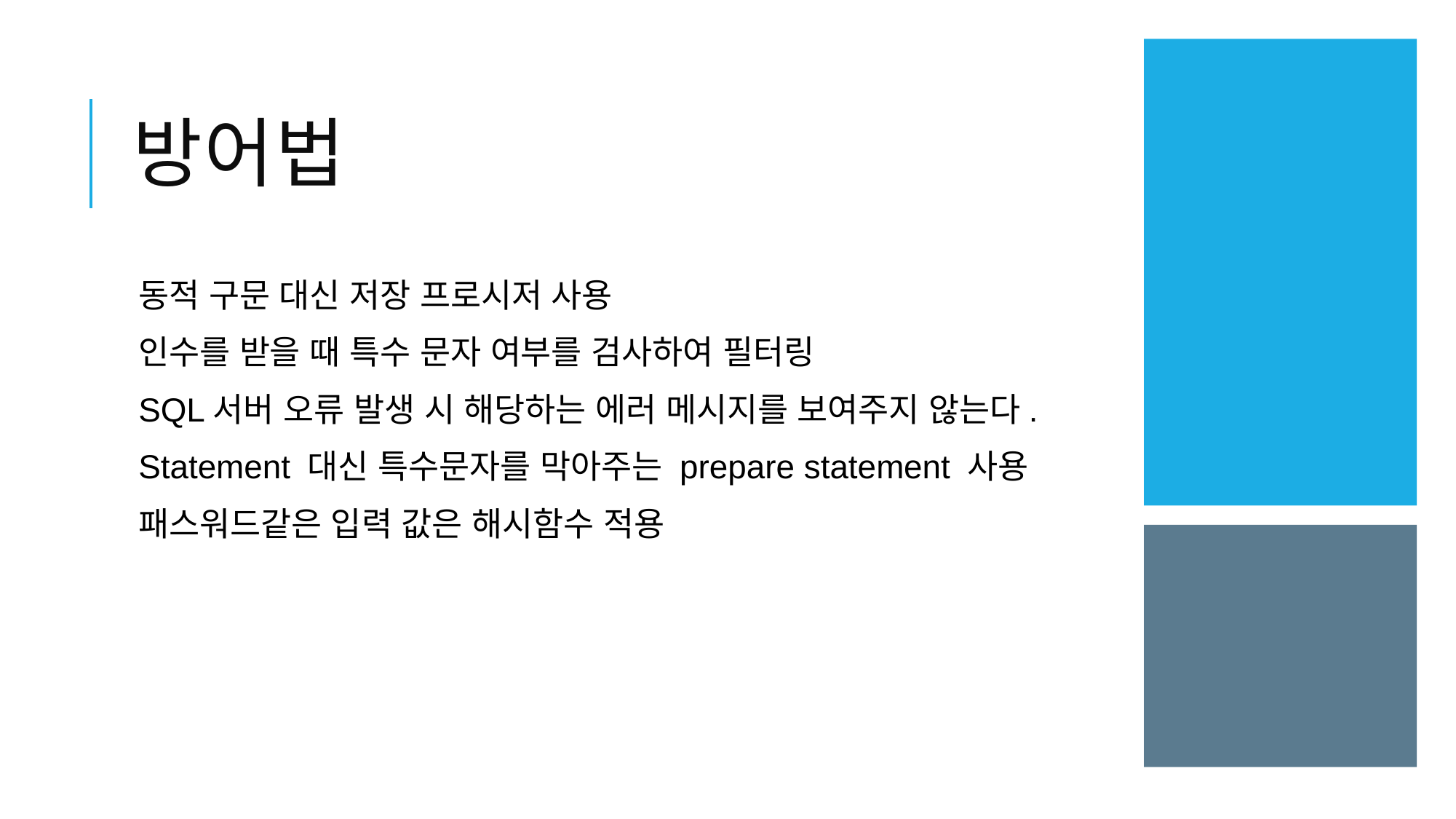

# 방어법
동적 구문 대신 저장 프로시저 사용
인수를 받을 때 특수 문자 여부를 검사하여 필터링
SQL서버 오류 발생 시 해당하는 에러 메시지를 보여주지 않는다.
Statement 대신 특수문자를 막아주는 prepare statement 사용
패스워드같은 입력 값은 해시함수 적용